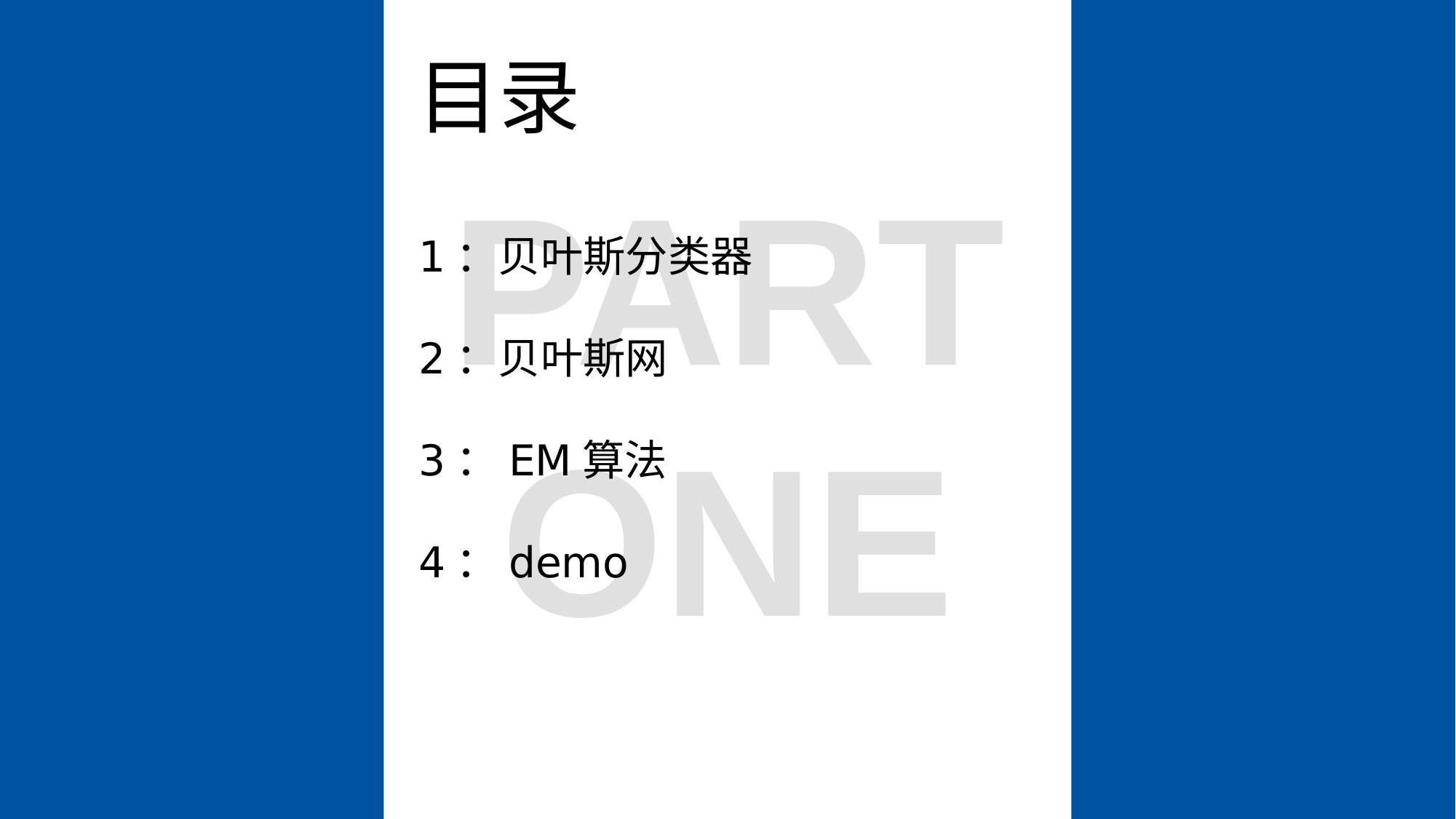

目录
PART
ONE
1：贝叶斯分类器

2：贝叶斯网

3：EM算法

4：demo